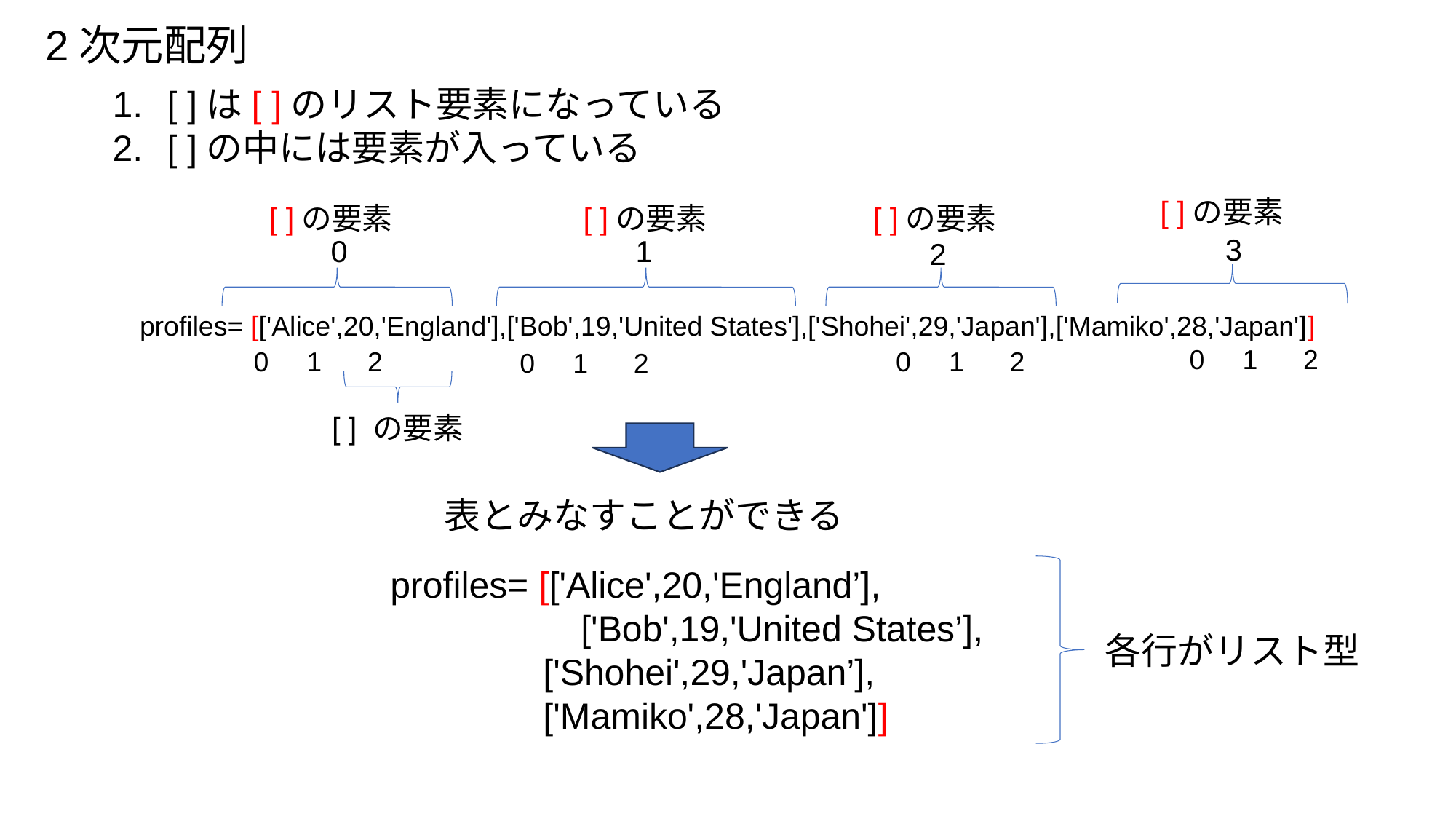

2次元配列
[ ]は[ ]のリスト要素になっている
[ ]の中には要素が入っている

[ ]の要素
[ ]の要素
[ ]の要素
[ ]の要素
3
0
1
2
profiles= [['Alice',20,'England'],['Bob',19,'United States'],['Shohei',29,'Japan'],['Mamiko',28,'Japan']]

0     1      2
0     1      2
0     1      2
0     1      2
[ ] の要素

表とみなすことができる
profiles= [['Alice',20,'England’],
　　　　　['Bob',19,'United States’],
               ['Shohei',29,'Japan’],
               ['Mamiko',28,'Japan']]

各行がリスト型